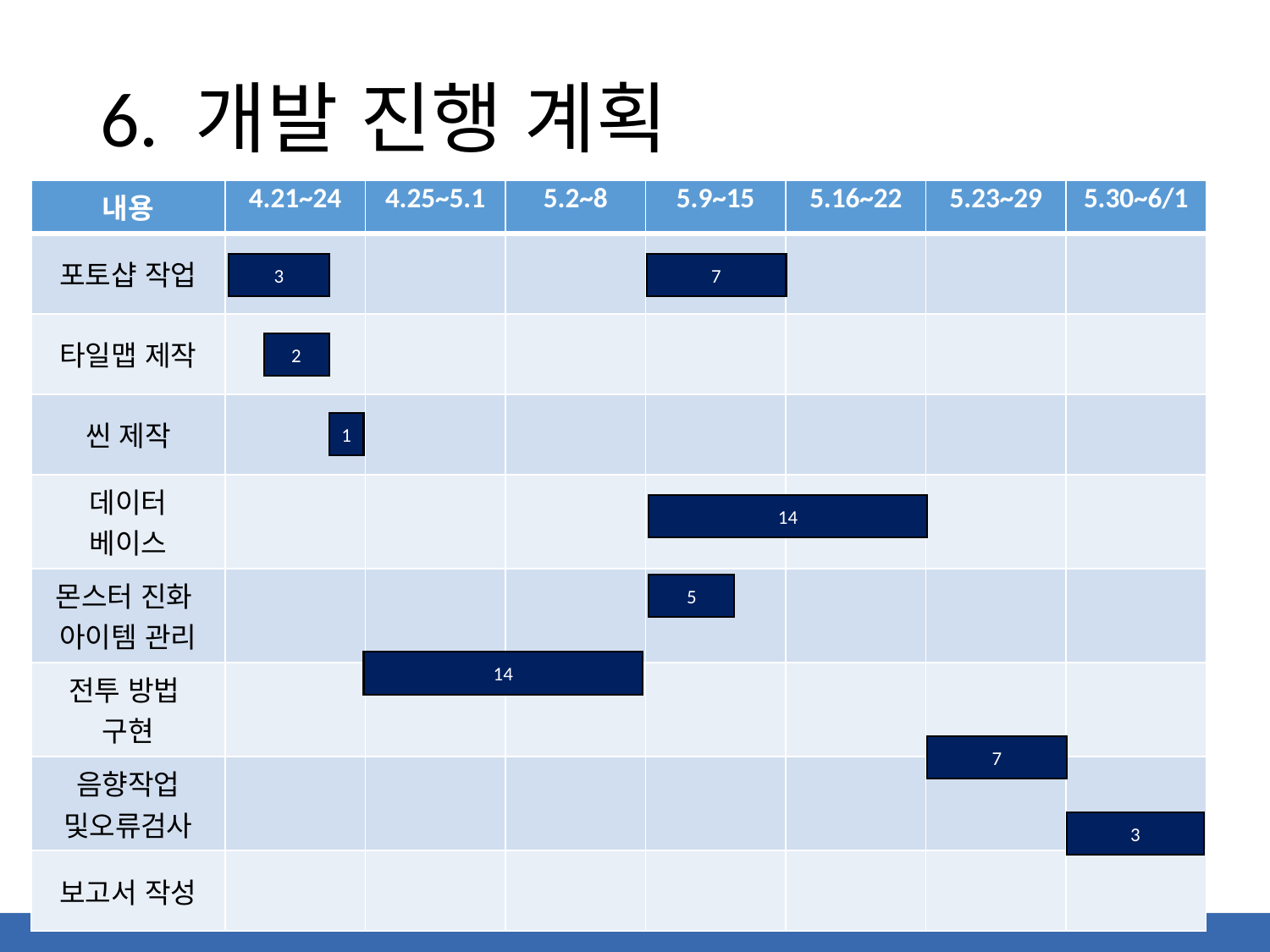

# 6. 개발 진행 계획
| 내용 | 4.21~24 | 4.25~5.1 | 5.2~8 | 5.9~15 | 5.16~22 | 5.23~29 | 5.30~6/1 |
| --- | --- | --- | --- | --- | --- | --- | --- |
| 포토샵 작업 |  |  |  |  |  |  |  |
| 타일맵 제작 |  |  |  |  |  |  |  |
| 씬 제작 |  |  |  |  |  |  |  |
| 데이터 베이스 |  |  |  |  |  |  |  |
| 몬스터 진화 아이템 관리 |  |  |  |  |  |  |  |
| 전투 방법 구현 |  |  |  |  |  |  |  |
| 음향작업 및오류검사 |  |  |  |  |  |  |  |
| 보고서 작성 |  |  |  |  |  |  |  |
3
7
2
1
14
5
14
7
3